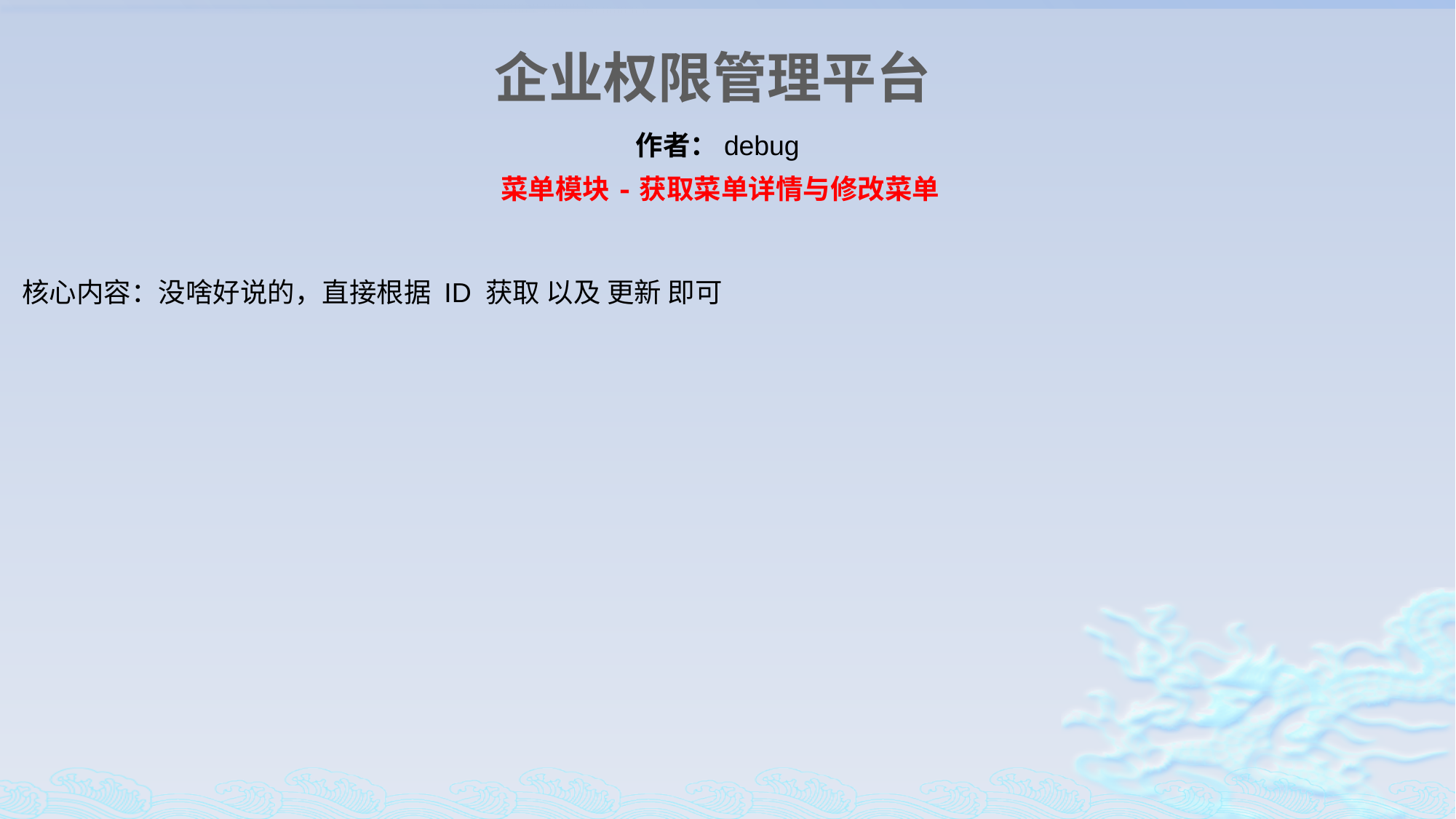

企业权限管理平台
作者：debug
菜单模块-获取菜单详情与修改菜单
核心内容：没啥好说的，直接根据 ID 获取 以及 更新 即可